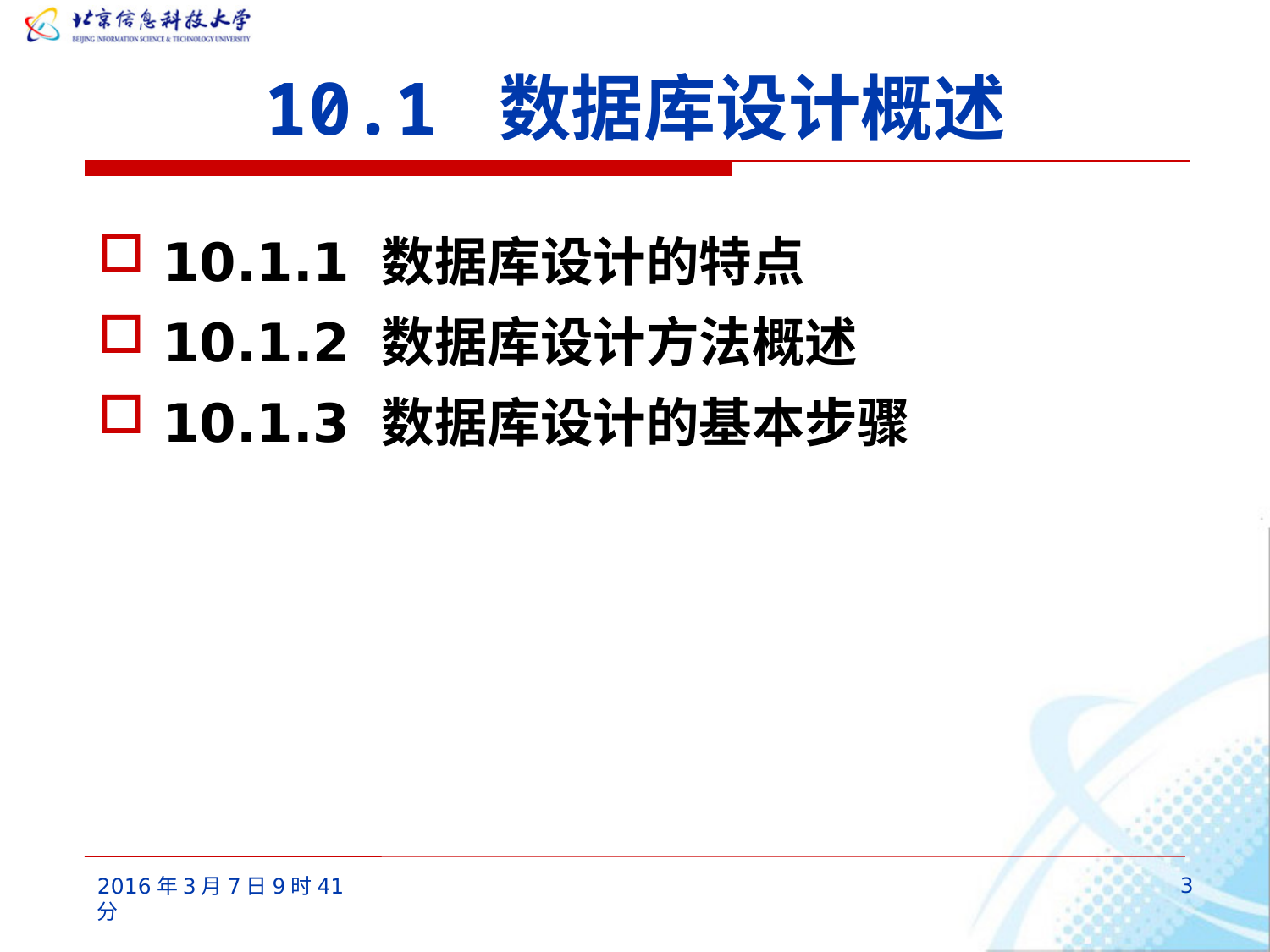

# 10.1 数据库设计概述
10.1.1 数据库设计的特点
10.1.2 数据库设计方法概述
10.1.3 数据库设计的基本步骤
2016年3月7日9时41分